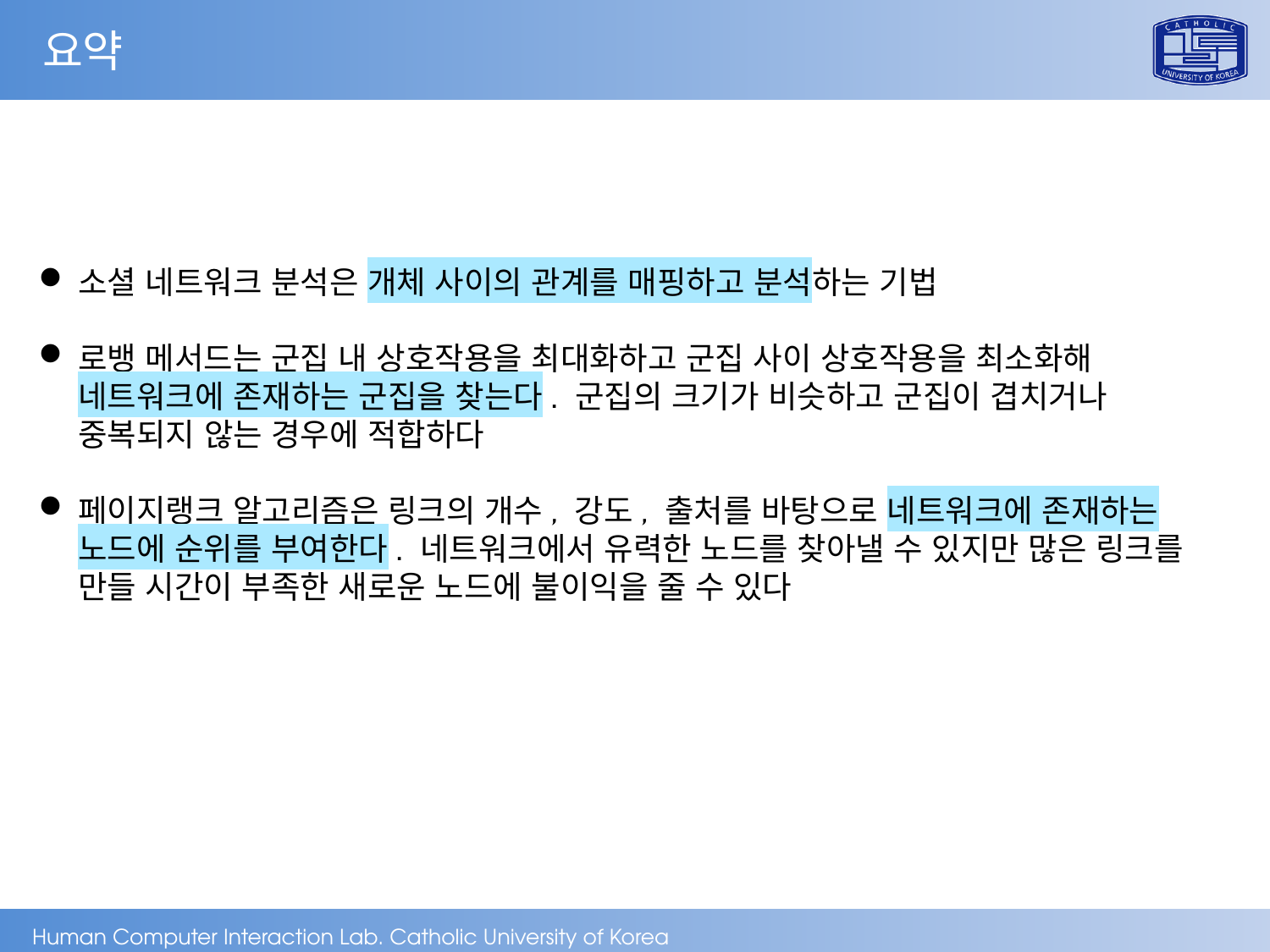

요약
소셜 네트워크 분석은 개체 사이의 관계를 매핑하고 분석하는 기법

로뱅 메서드는 군집 내 상호작용을 최대화하고 군집 사이 상호작용을 최소화해  네트워크에 존재하는 군집을 찾는다. 군집의 크기가 비슷하고 군집이 겹치거나    중복되지 않는 경우에 적합하다

페이지랭크 알고리즘은 링크의 개수, 강도, 출처를 바탕으로 네트워크에 존재하는 노드에 순위를 부여한다. 네트워크에서 유력한 노드를 찾아낼 수 있지만 많은 링크를 만들 시간이 부족한 새로운 노드에 불이익을 줄 수 있다